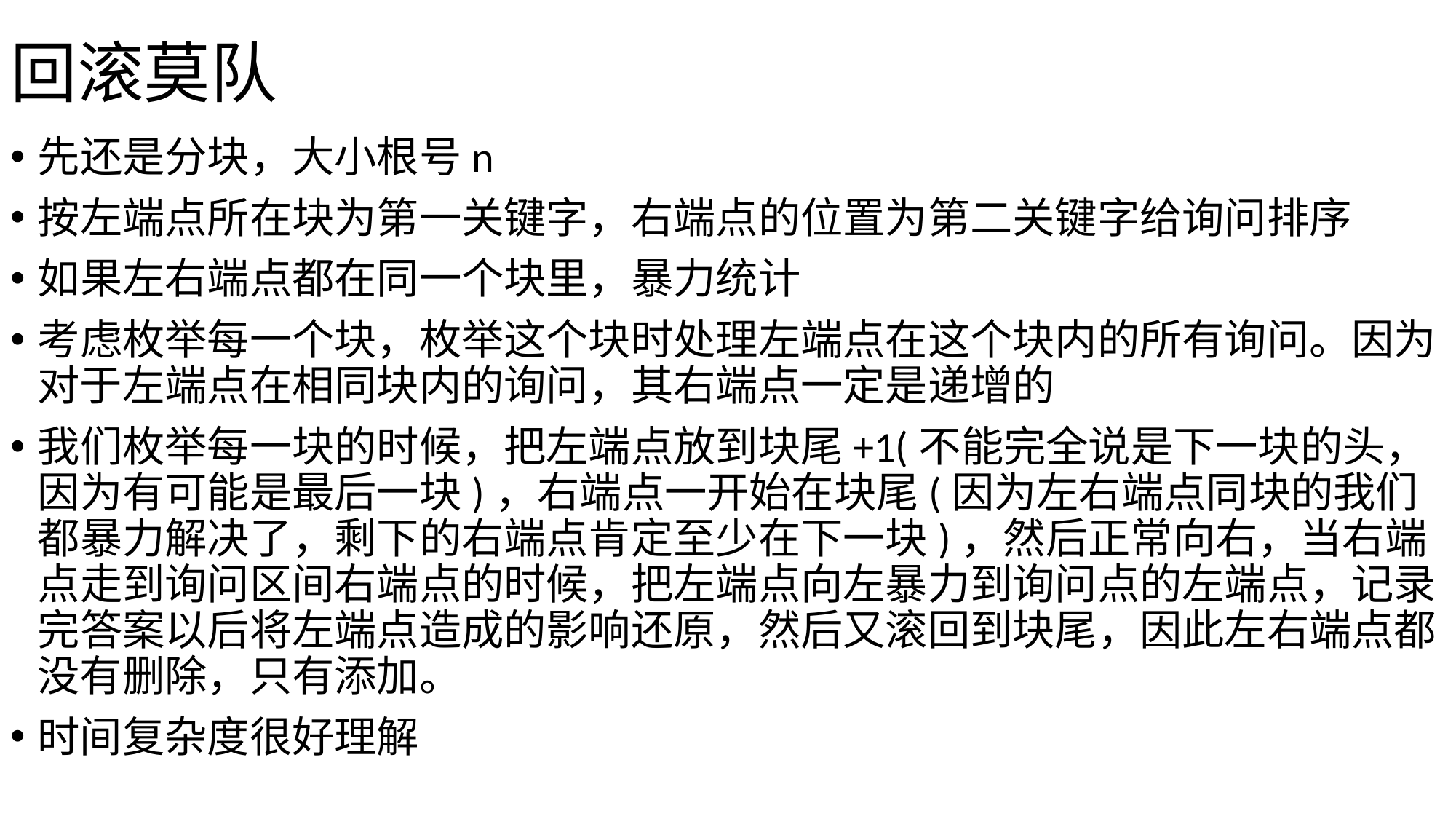

# 回滚莫队
先还是分块，大小根号n
按左端点所在块为第一关键字，右端点的位置为第二关键字给询问排序
如果左右端点都在同一个块里，暴力统计
考虑枚举每一个块，枚举这个块时处理左端点在这个块内的所有询问。因为对于左端点在相同块内的询问，其右端点一定是递增的
我们枚举每一块的时候，把左端点放到块尾+1(不能完全说是下一块的头，因为有可能是最后一块)，右端点一开始在块尾(因为左右端点同块的我们都暴力解决了，剩下的右端点肯定至少在下一块)，然后正常向右，当右端点走到询问区间右端点的时候，把左端点向左暴力到询问点的左端点，记录完答案以后将左端点造成的影响还原，然后又滚回到块尾，因此左右端点都没有删除，只有添加。
时间复杂度很好理解